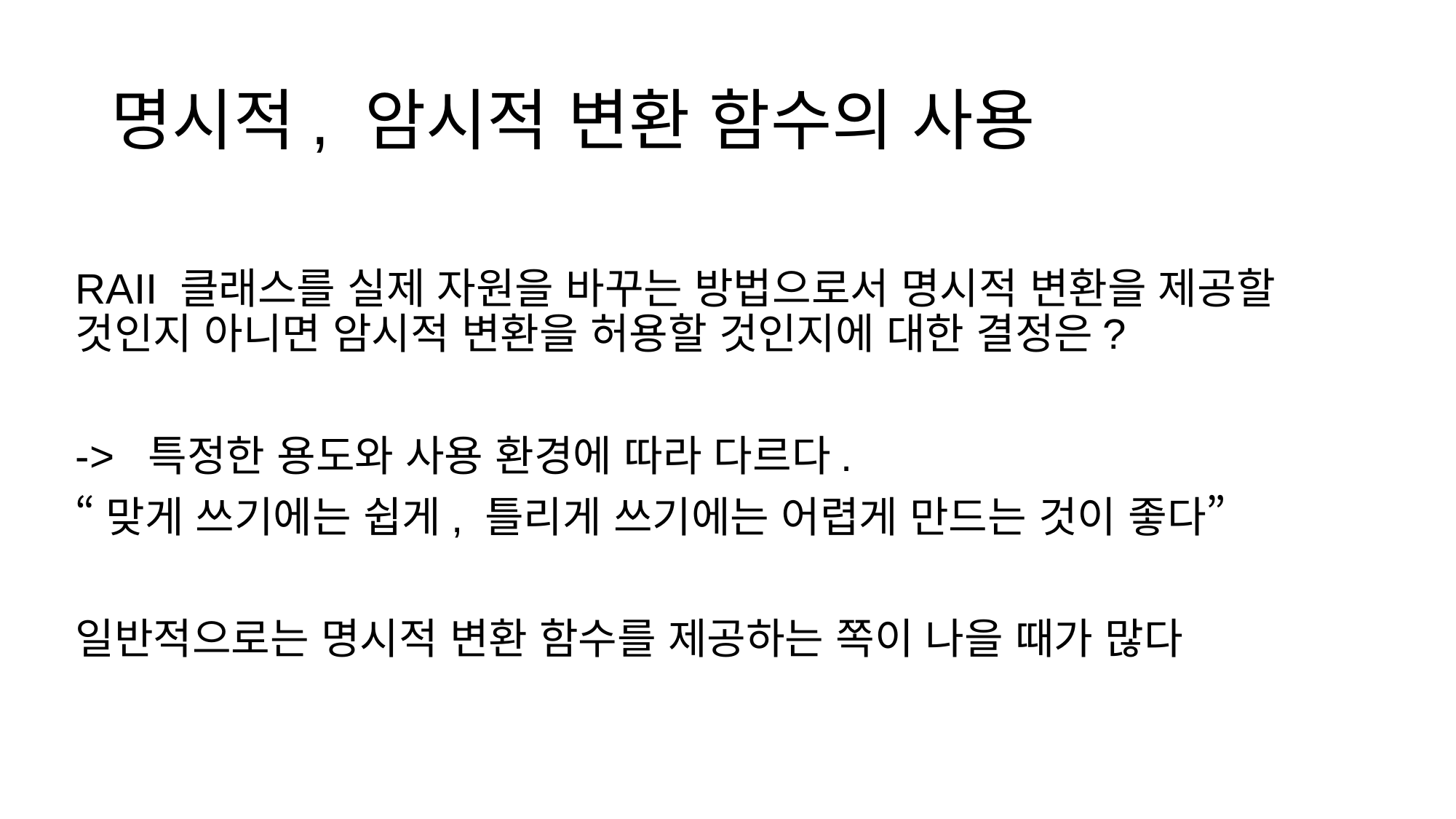

# 명시적, 암시적 변환 함수의 사용
RAII 클래스를 실제 자원을 바꾸는 방법으로서 명시적 변환을 제공할 것인지 아니면 암시적 변환을 허용할 것인지에 대한 결정은?

->  특정한 용도와 사용 환경에 따라 다르다.
“맞게 쓰기에는 쉽게, 틀리게 쓰기에는 어렵게 만드는 것이 좋다”

일반적으로는 명시적 변환 함수를 제공하는 쪽이 나을 때가 많다